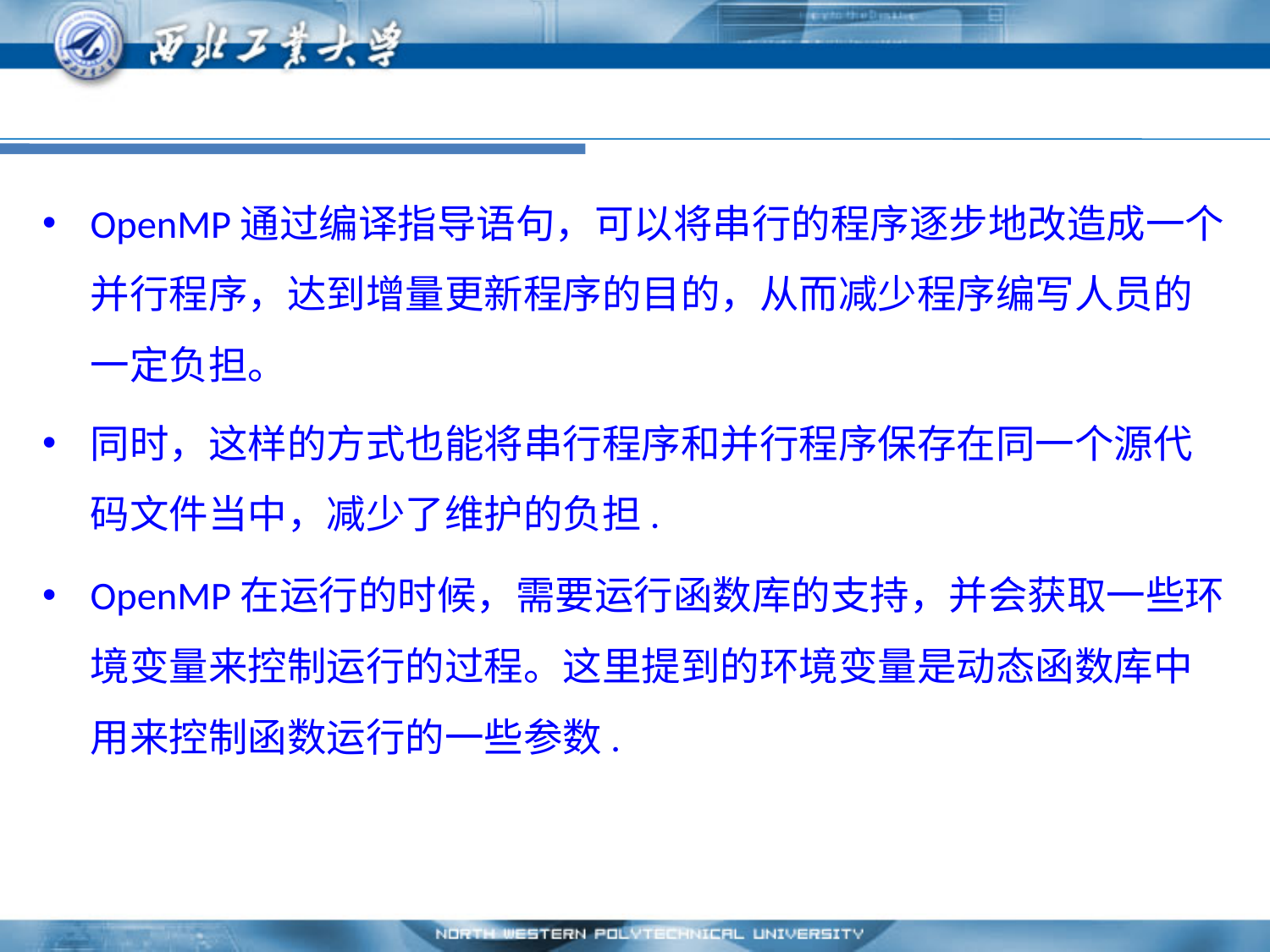

#
OpenMP通过编译指导语句，可以将串行的程序逐步地改造成一个并行程序，达到增量更新程序的目的，从而减少程序编写人员的一定负担。
同时，这样的方式也能将串行程序和并行程序保存在同一个源代码文件当中，减少了维护的负担.
OpenMP在运行的时候，需要运行函数库的支持，并会获取一些环境变量来控制运行的过程。这里提到的环境变量是动态函数库中用来控制函数运行的一些参数.